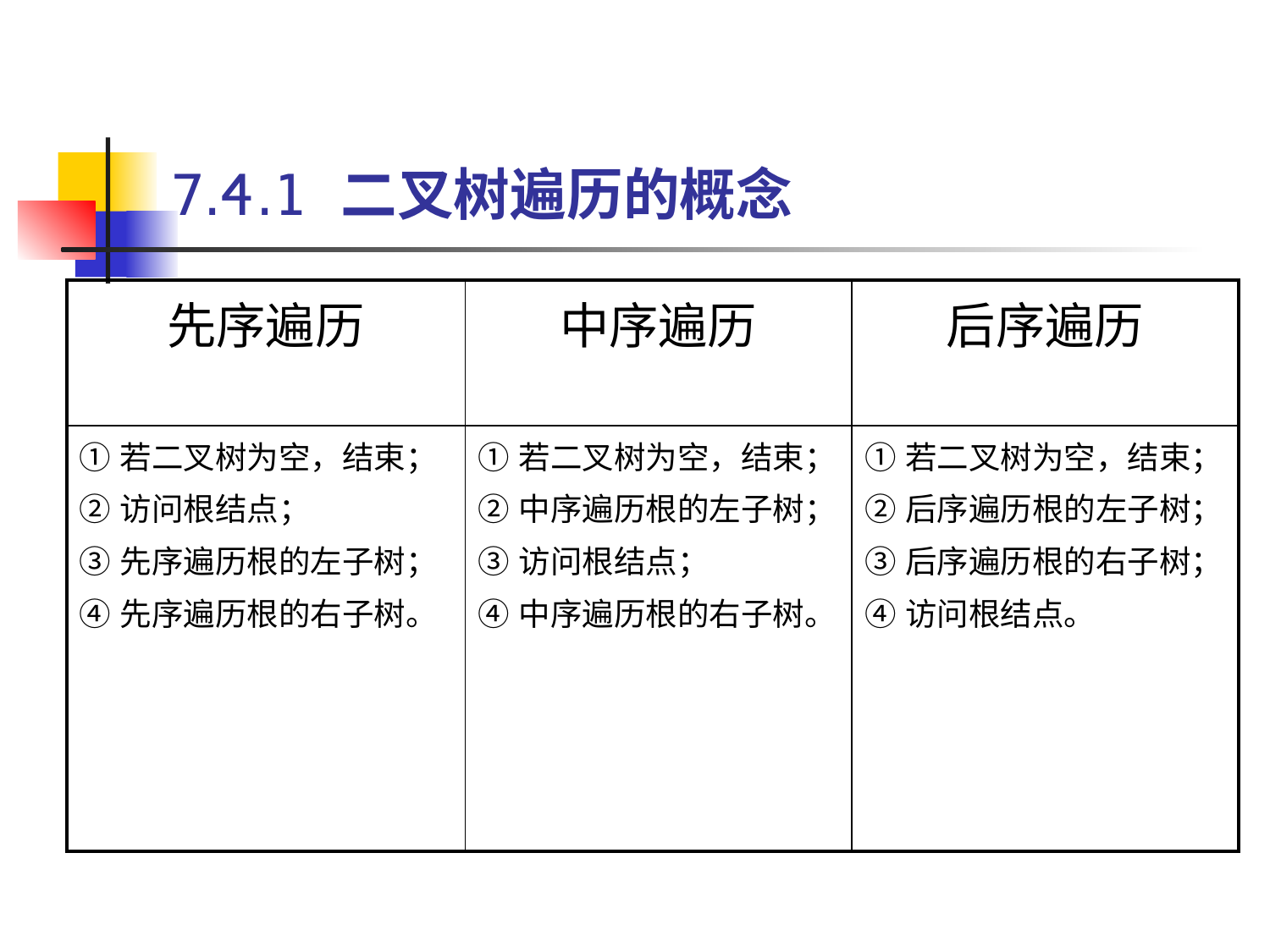

# 7.4.1 二叉树遍历的概念
| 先序遍历 | 中序遍历 | 后序遍历 |
| --- | --- | --- |
| ①若二叉树为空，结束； ②访问根结点； ③先序遍历根的左子树； ④先序遍历根的右子树。 | ①若二叉树为空，结束； ②中序遍历根的左子树； ③访问根结点； ④中序遍历根的右子树。 | ①若二叉树为空，结束； ②后序遍历根的左子树； ③后序遍历根的右子树； ④访问根结点。 |